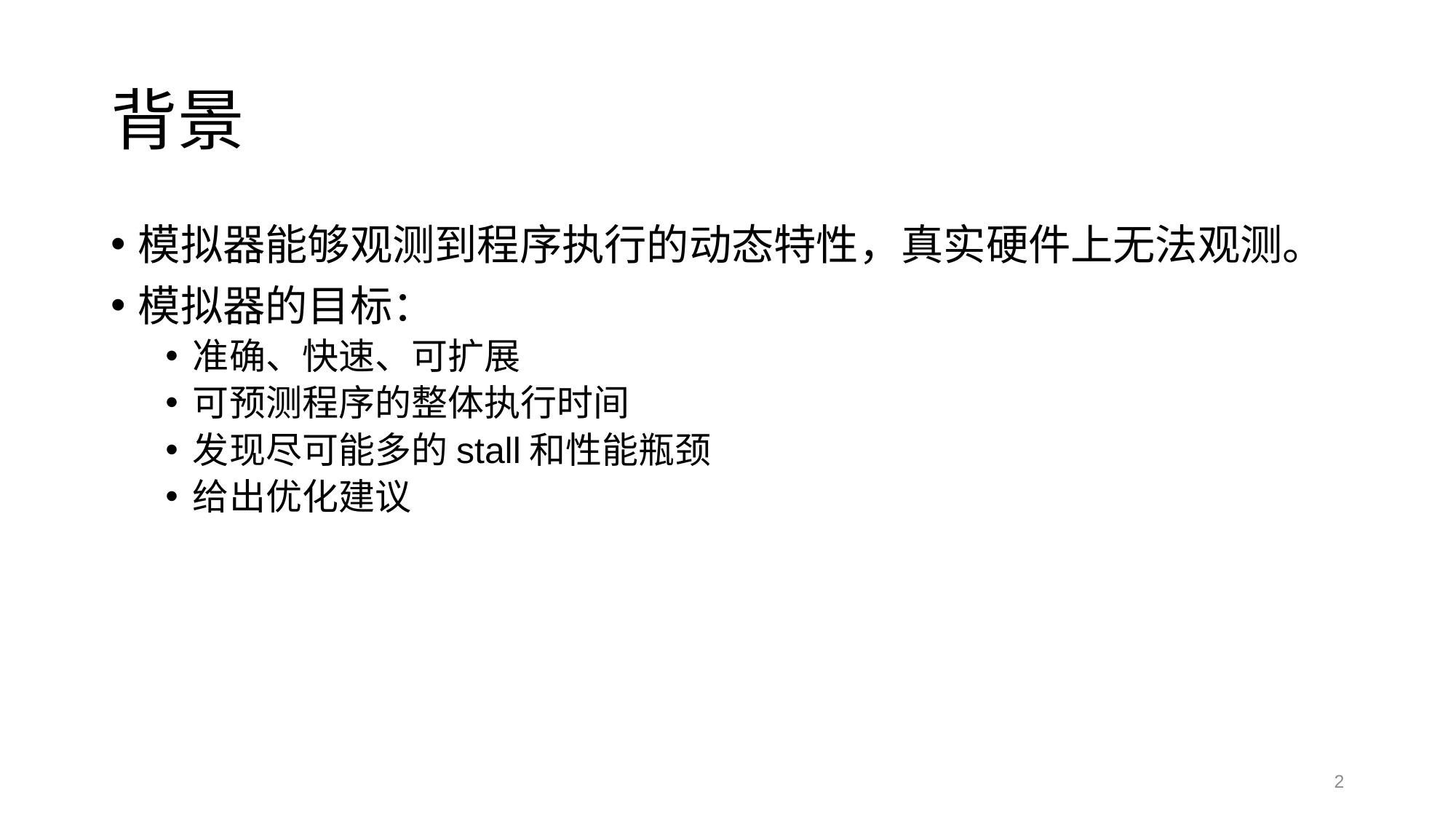

# 背景
模拟器能够观测到程序执行的动态特性，真实硬件上无法观测。
模拟器的目标：
准确、快速、可扩展
可预测程序的整体执行时间
发现尽可能多的stall和性能瓶颈
给出优化建议

2